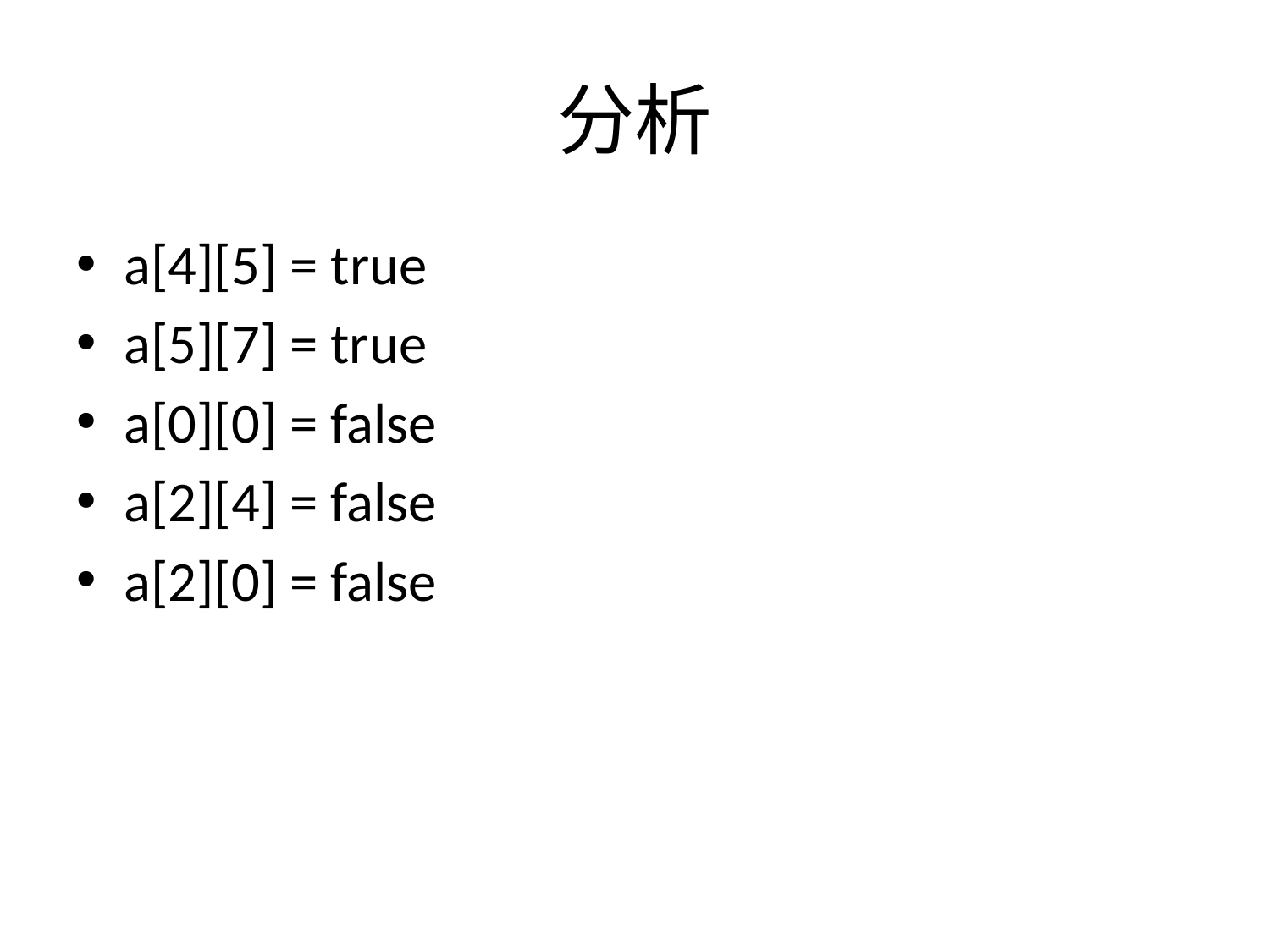

# 分析
a[4][5] = true
a[5][7] = true
a[0][0] = false
a[2][4] = false
a[2][0] = false